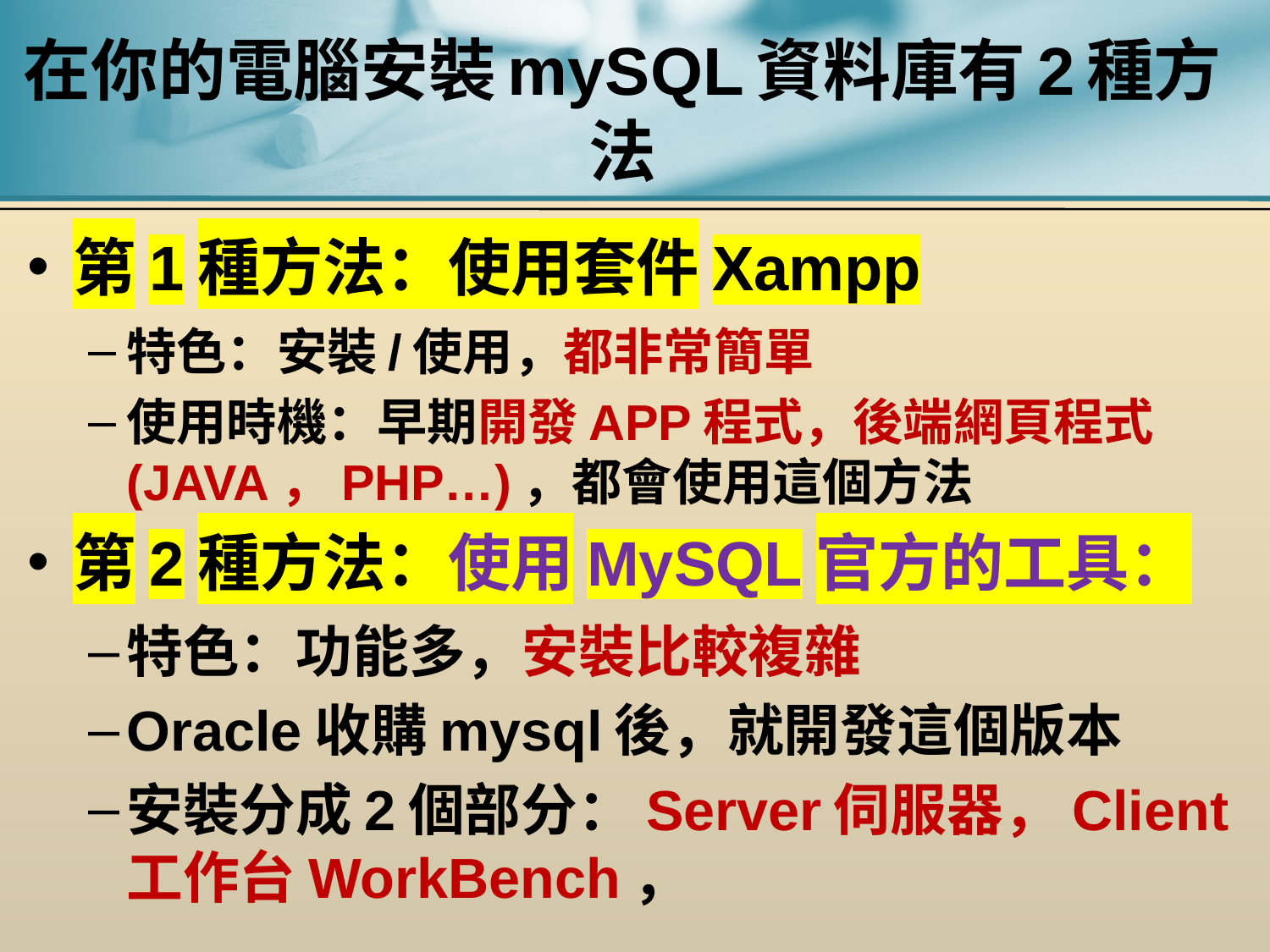

# 在你的電腦安裝mySQL資料庫有2種方法
第1種方法：使用套件Xampp
特色：安裝/使用，都非常簡單
使用時機：早期開發APP程式，後端網頁程式(JAVA，PHP…)，都會使用這個方法
第2種方法：使用MySQL官方的工具：
特色：功能多，安裝比較複雜
Oracle收購mysql後，就開發這個版本
安裝分成2個部分：Server伺服器，Client工作台WorkBench，